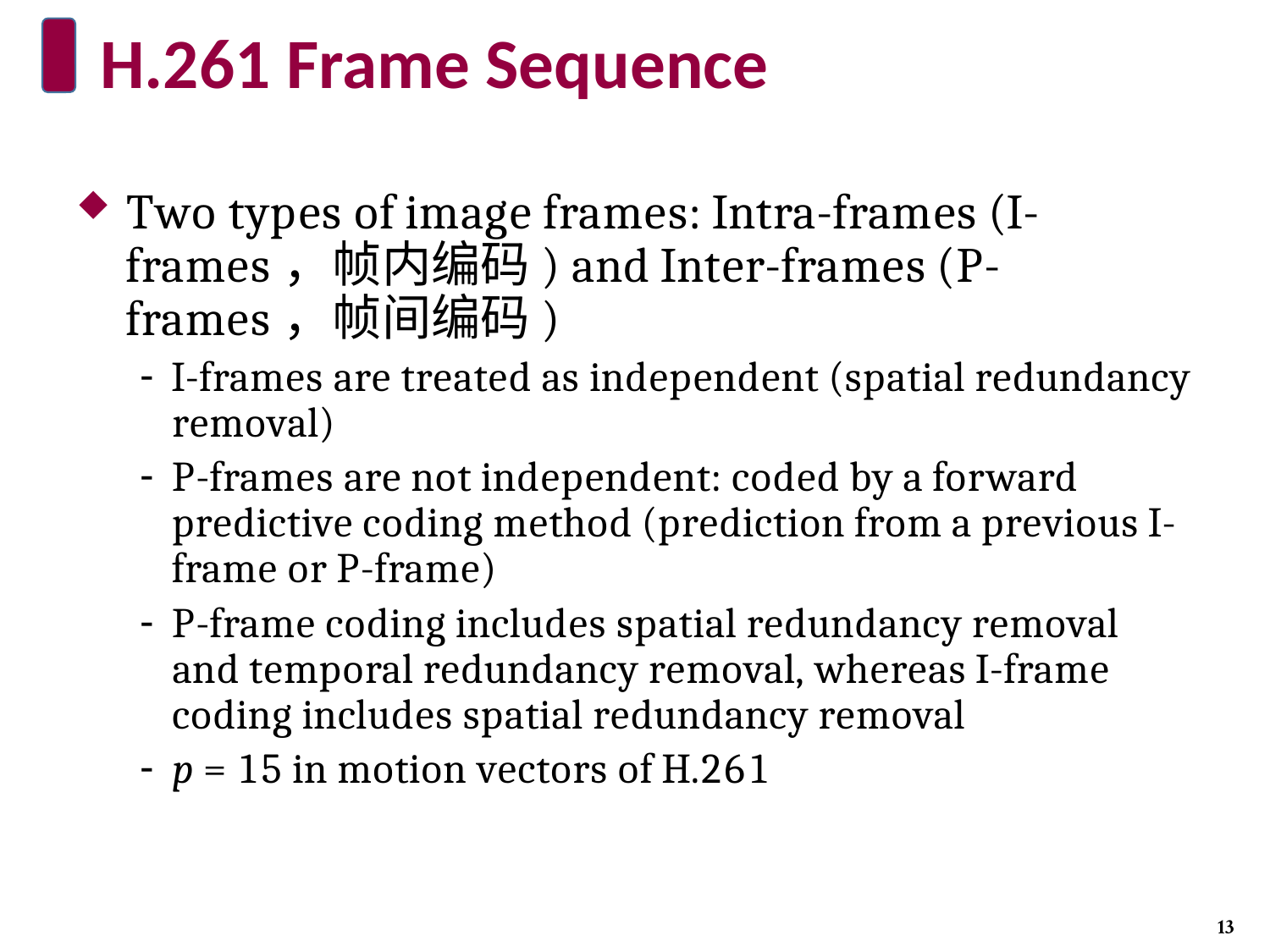

# H.261 Frame Sequence
Two types of image frames: Intra-frames (I-frames，帧内编码) and Inter-frames (P-frames，帧间编码)
I-frames are treated as independent (spatial redundancy removal)
P-frames are not independent: coded by a forward predictive coding method (prediction from a previous I-frame or P-frame)
P-frame coding includes spatial redundancy removal and temporal redundancy removal, whereas I-frame coding includes spatial redundancy removal
p = 15 in motion vectors of H.261

13